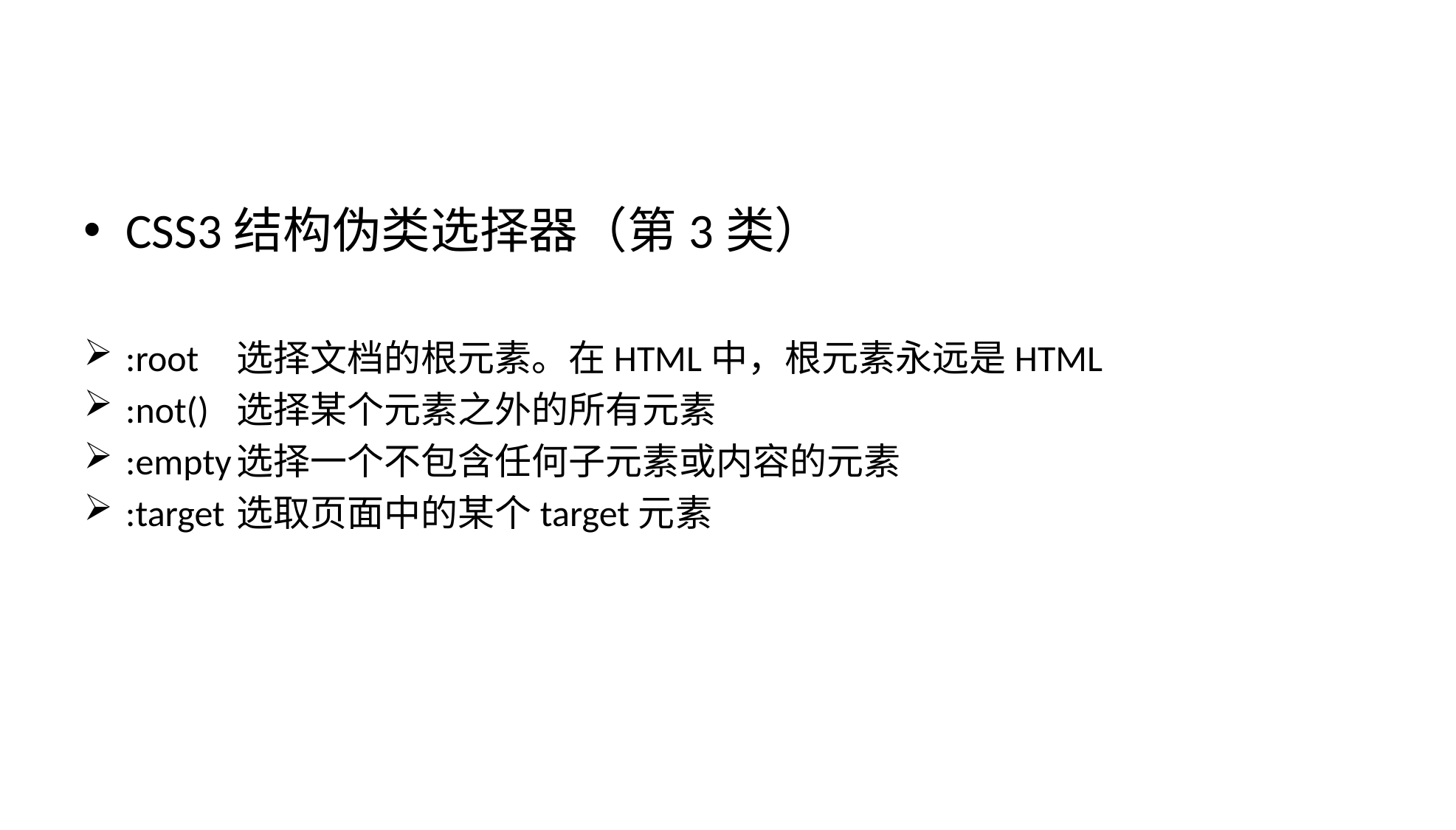

#
CSS3结构伪类选择器（第3类）

:root	选择文档的根元素。在HTML中，根元素永远是HTML
:not()	选择某个元素之外的所有元素
:empty	选择一个不包含任何子元素或内容的元素
:target	选取页面中的某个target元素